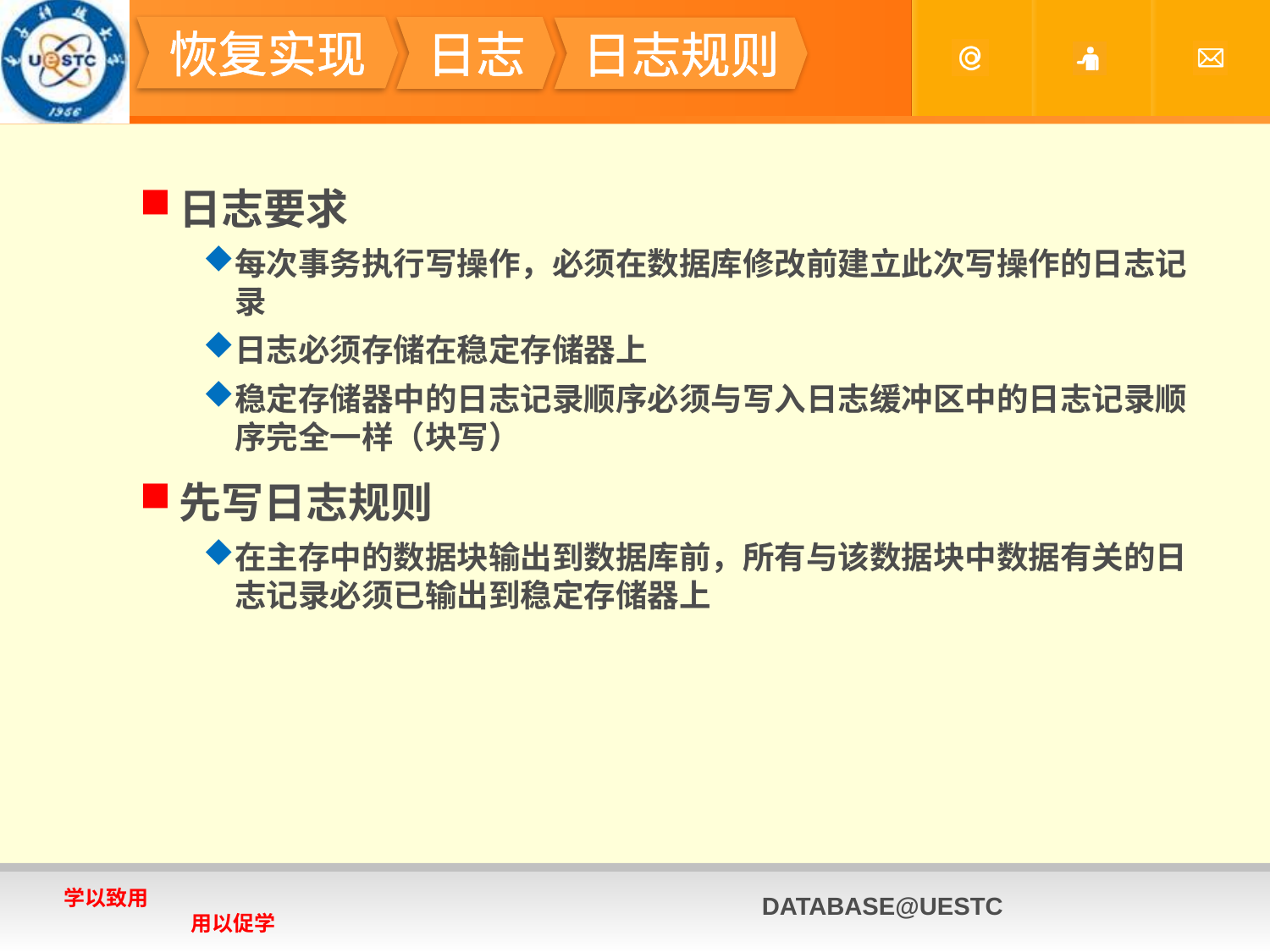

#
恢复实现
日志
日志规则
日志要求
每次事务执行写操作，必须在数据库修改前建立此次写操作的日志记录
日志必须存储在稳定存储器上
稳定存储器中的日志记录顺序必须与写入日志缓冲区中的日志记录顺序完全一样（块写）
先写日志规则
在主存中的数据块输出到数据库前，所有与该数据块中数据有关的日志记录必须已输出到稳定存储器上